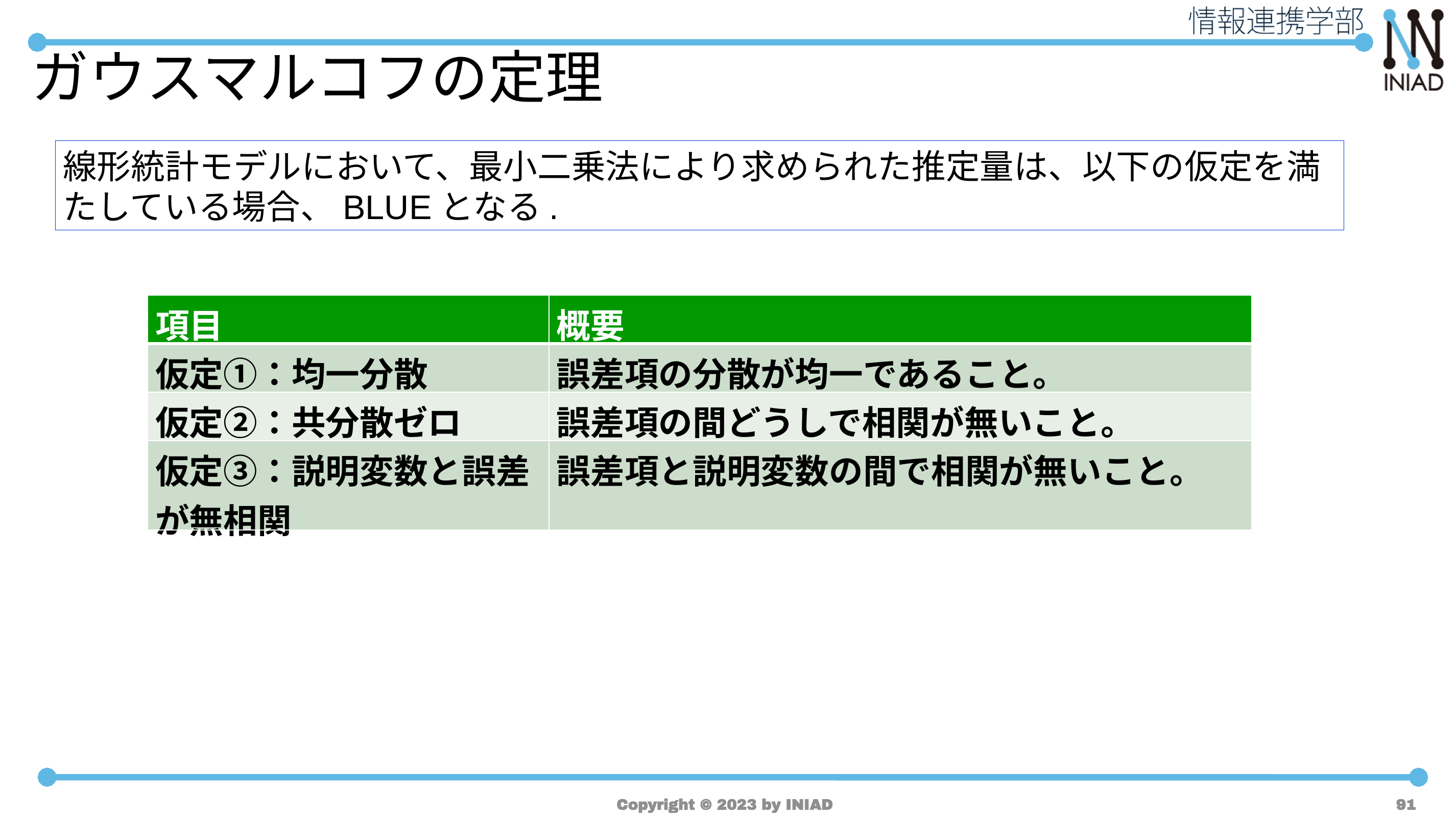

# ガウスマルコフの定理
線形統計モデルにおいて、最小二乗法により求められた推定量は、以下の仮定を満たしている場合、BLUEとなる.
| 項目 | 概要 |
| --- | --- |
| 仮定①：均一分散 | 誤差項の分散が均一であること。 |
| 仮定②：共分散ゼロ | 誤差項の間どうしで相関が無いこと。 |
| 仮定③：説明変数と誤差が無相関 | 誤差項と説明変数の間で相関が無いこと。 |
Copyright © 2023 by INIAD
91